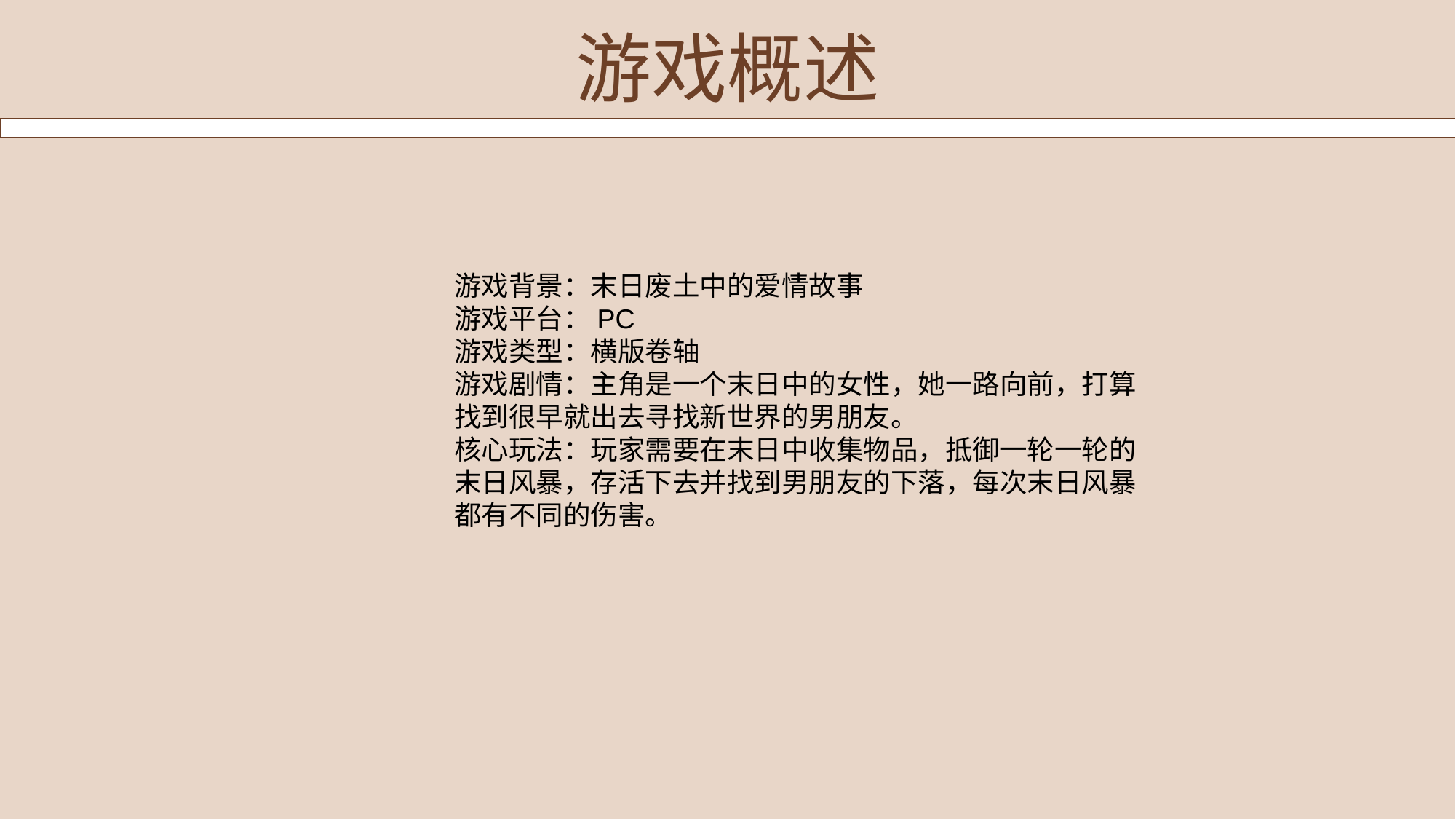

游戏概述

游戏背景：末日废土中的爱情故事
游戏平台：PC
游戏类型：横版卷轴
游戏剧情：主角是一个末日中的女性，她一路向前，打算找到很早就出去寻找新世界的男朋友。
核心玩法：玩家需要在末日中收集物品，抵御一轮一轮的末日风暴，存活下去并找到男朋友的下落，每次末日风暴都有不同的伤害。